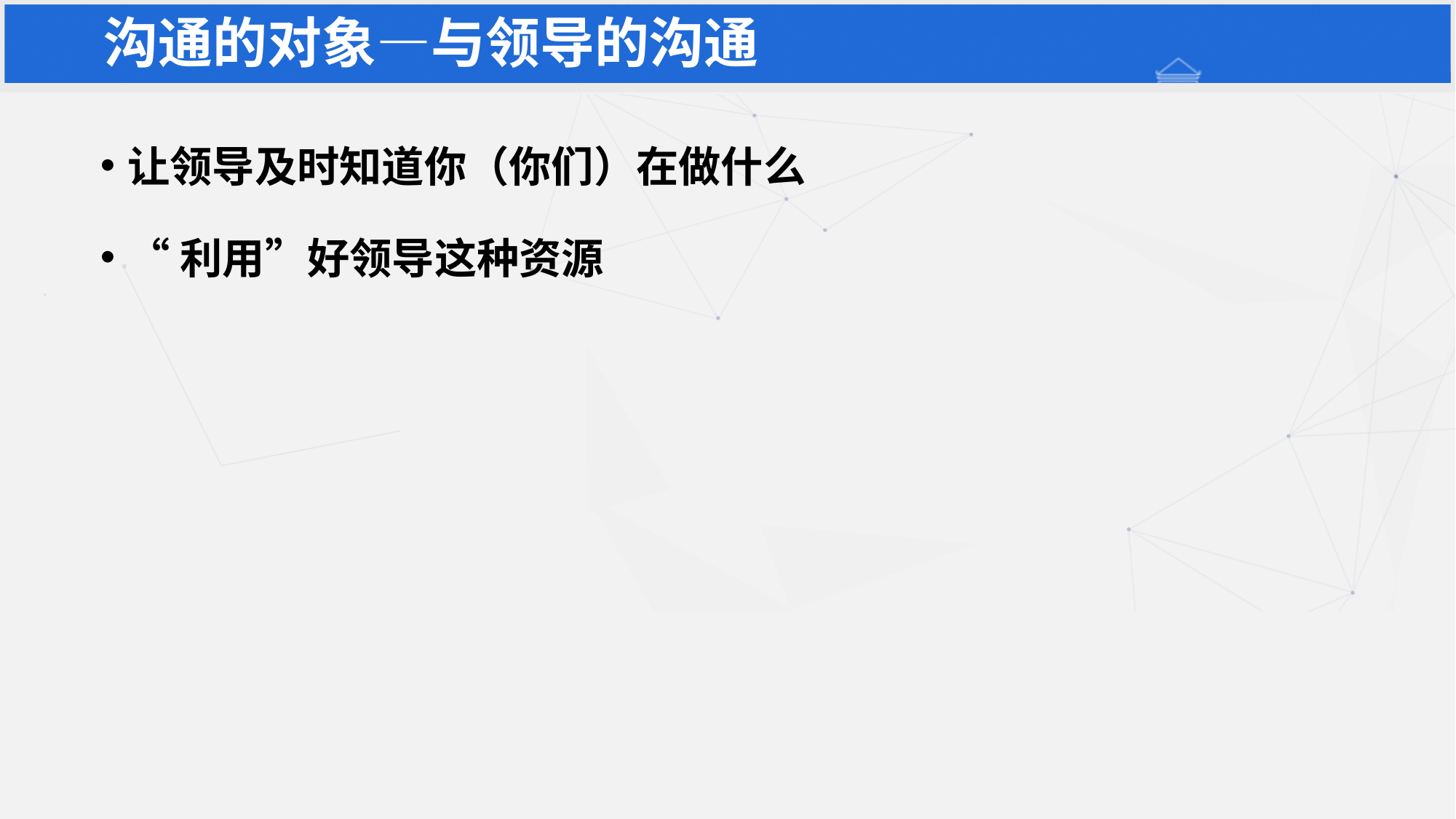

沟通的对象—与领导的沟通
让领导及时知道你（你们）在做什么
“利用”好领导这种资源